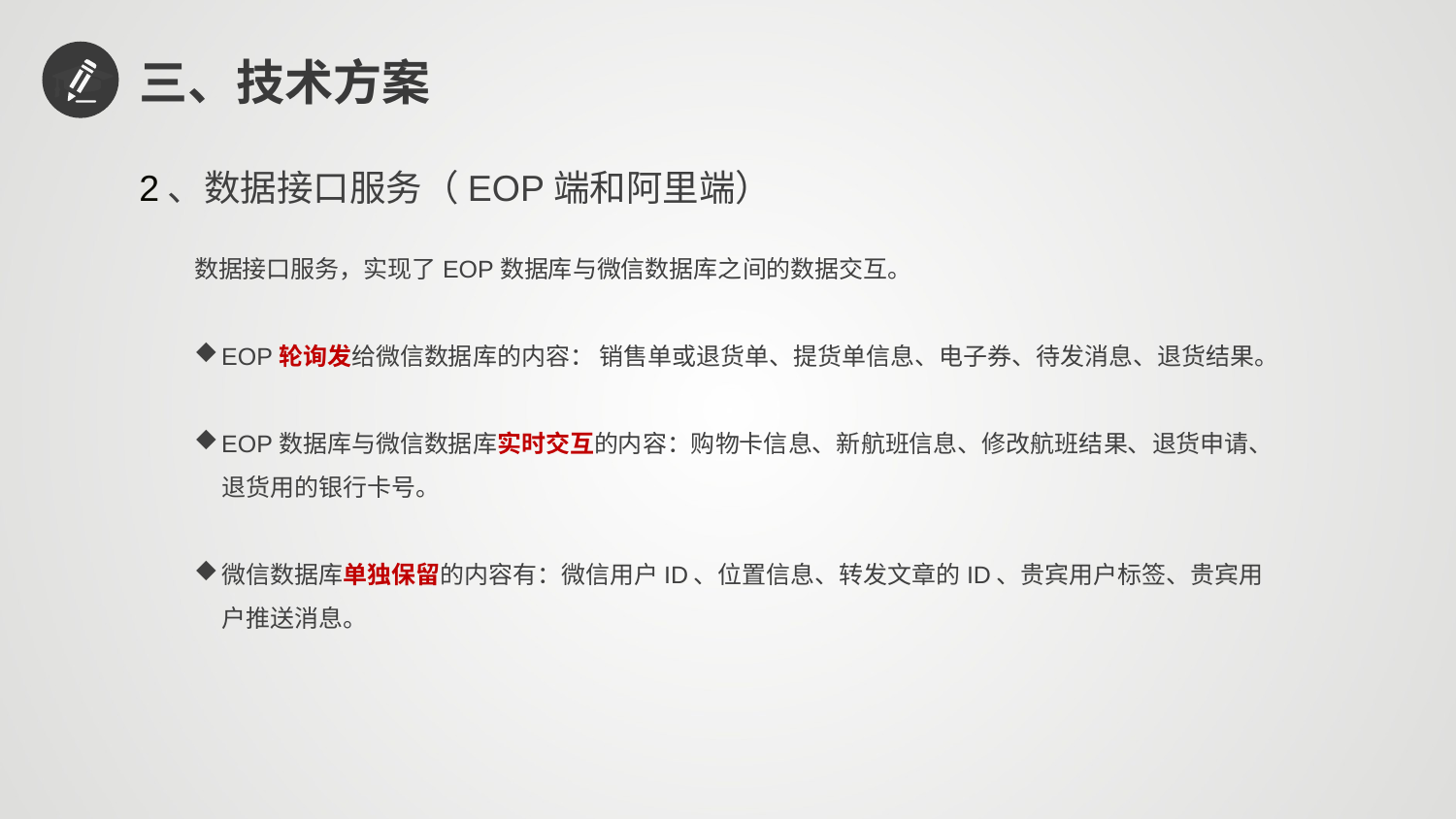

三、技术方案

2、数据接口服务（EOP端和阿里端）
数据接口服务，实现了EOP数据库与微信数据库之间的数据交互。

EOP轮询发给微信数据库的内容： 销售单或退货单、提货单信息、电子券、待发消息、退货结果。

EOP数据库与微信数据库实时交互的内容：购物卡信息、新航班信息、修改航班结果、退货申请、退货用的银行卡号。

微信数据库单独保留的内容有：微信用户ID、位置信息、转发文章的ID、贵宾用户标签、贵宾用户推送消息。